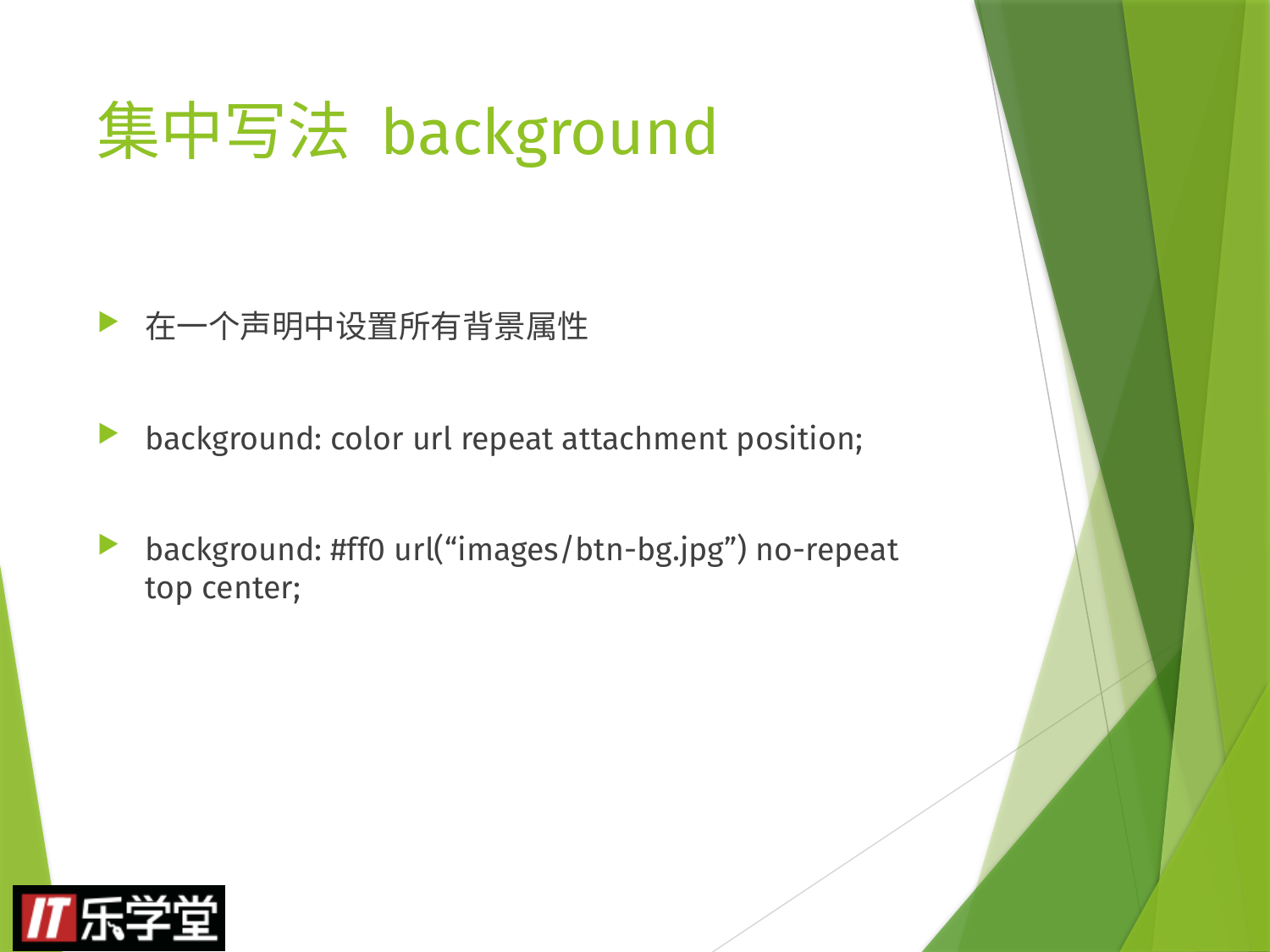

# 集中写法 background
在一个声明中设置所有背景属性

background: color url repeat attachment position;

background: #ff0 url(“images/btn-bg.jpg”) no-repeat top center;